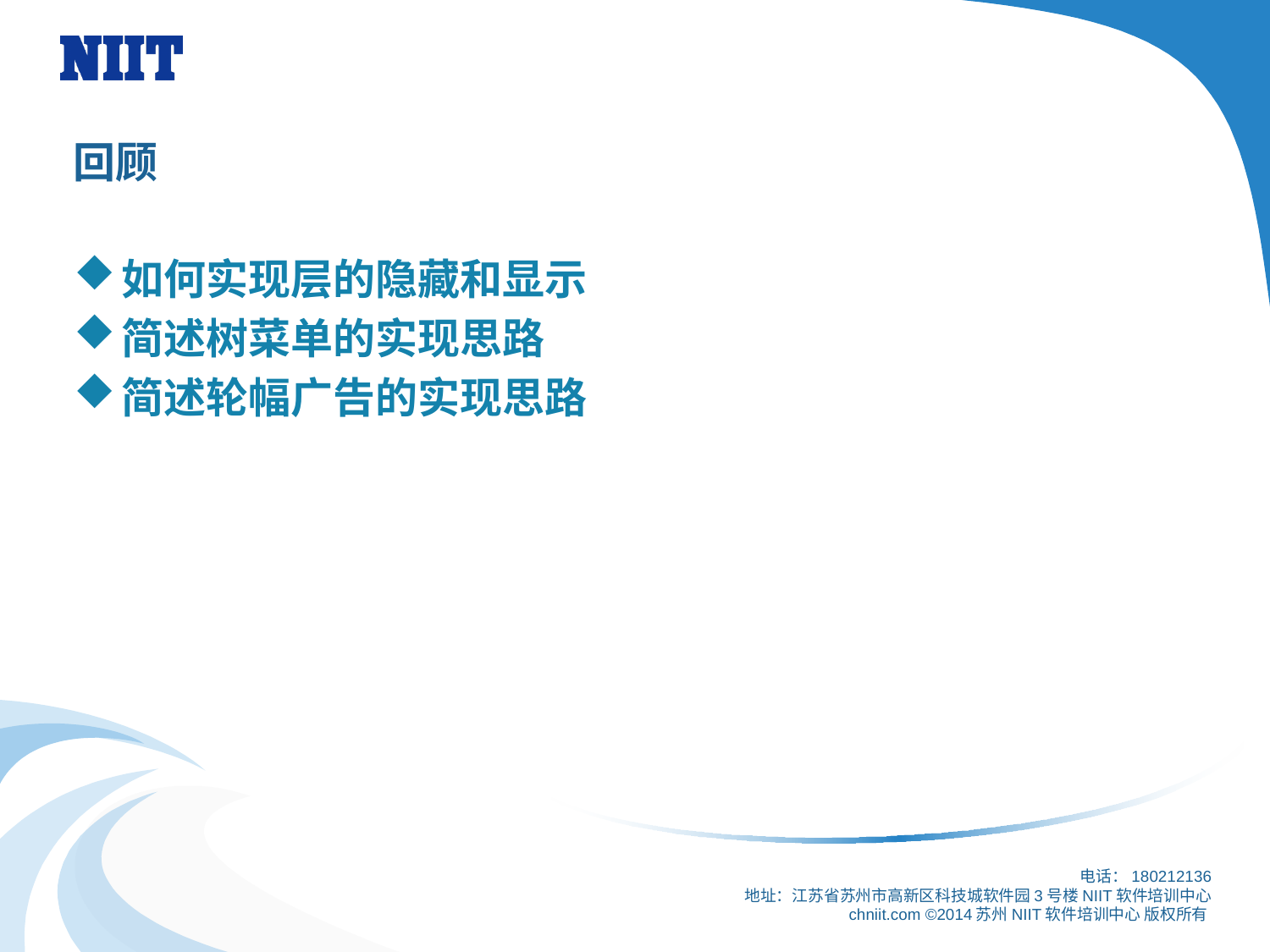

# 回顾
如何实现层的隐藏和显示
简述树菜单的实现思路
简述轮幅广告的实现思路